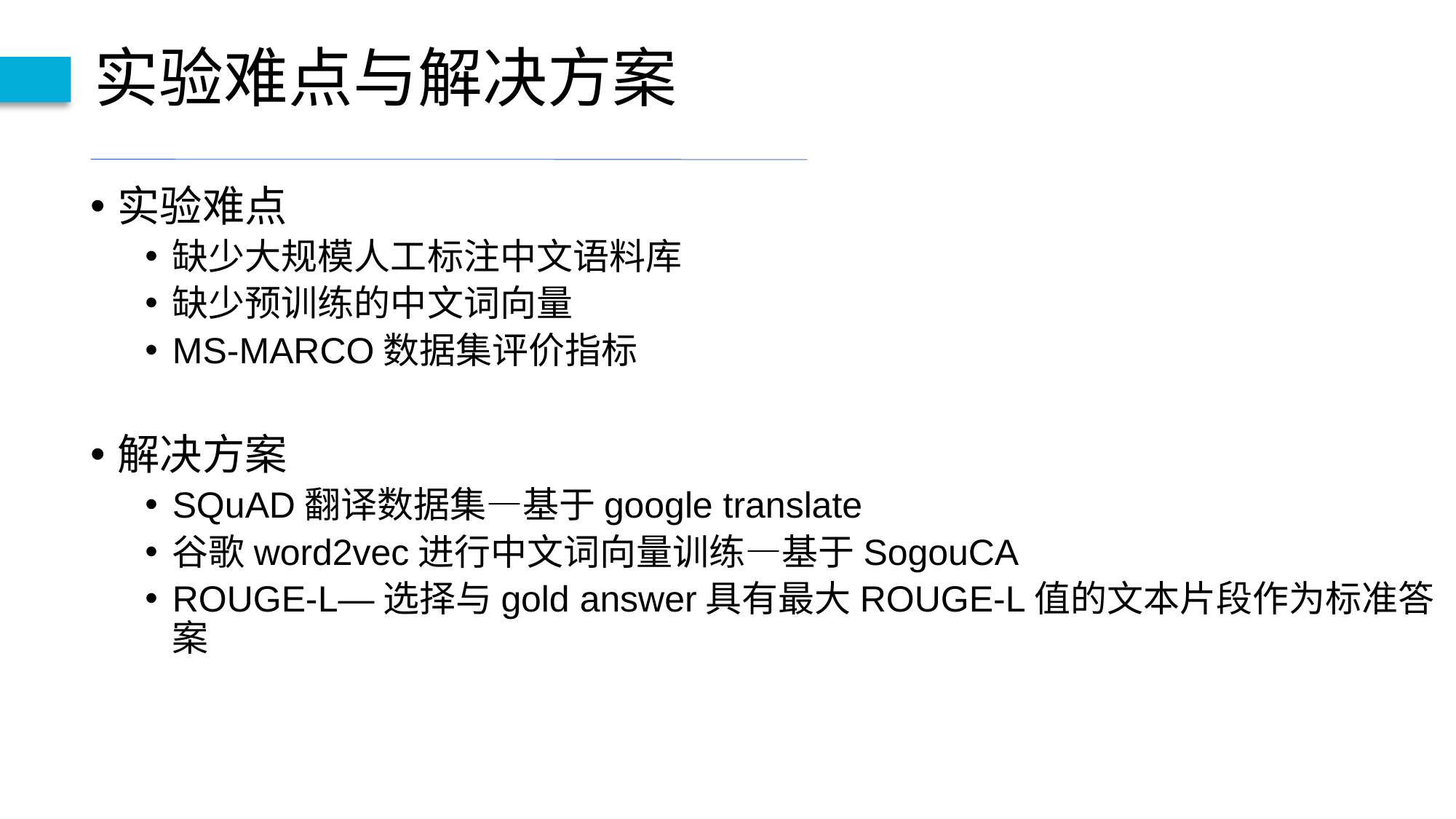

实验难点与解决方案

实验难点
缺少大规模人工标注中文语料库
缺少预训练的中文词向量
MS-MARCO数据集评价指标

解决方案
SQuAD翻译数据集—基于google translate
谷歌word2vec进行中文词向量训练—基于SogouCA
ROUGE-L—选择与gold answer具有最大ROUGE-L值的文本片段作为标准答案